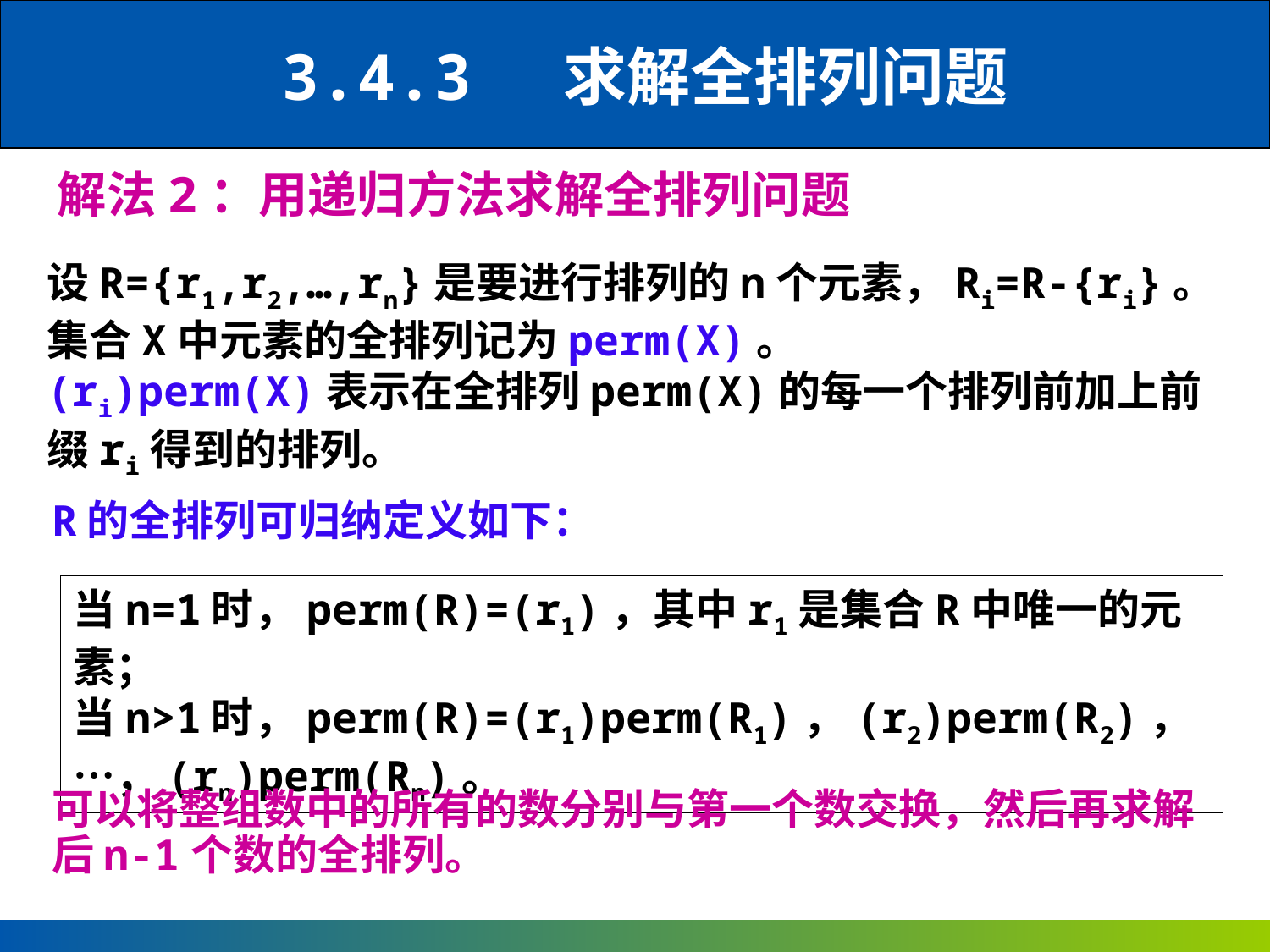

3.4.3  求解全排列问题
解法2：用递归方法求解全排列问题
设R={r1,r2,…,rn}是要进行排列的n个元素，Ri=R-{ri}。
集合X中元素的全排列记为perm(X)。
(ri)perm(X)表示在全排列perm(X)的每一个排列前加上前缀ri得到的排列。
R的全排列可归纳定义如下：
当n=1时，perm(R)=(r1)，其中r1是集合R中唯一的元素；
当n>1时，perm(R)=(r1)perm(R1)，(r2)perm(R2)，…，(rn)perm(Rn)。
可以将整组数中的所有的数分别与第一个数交换，然后再求解后n-1个数的全排列。